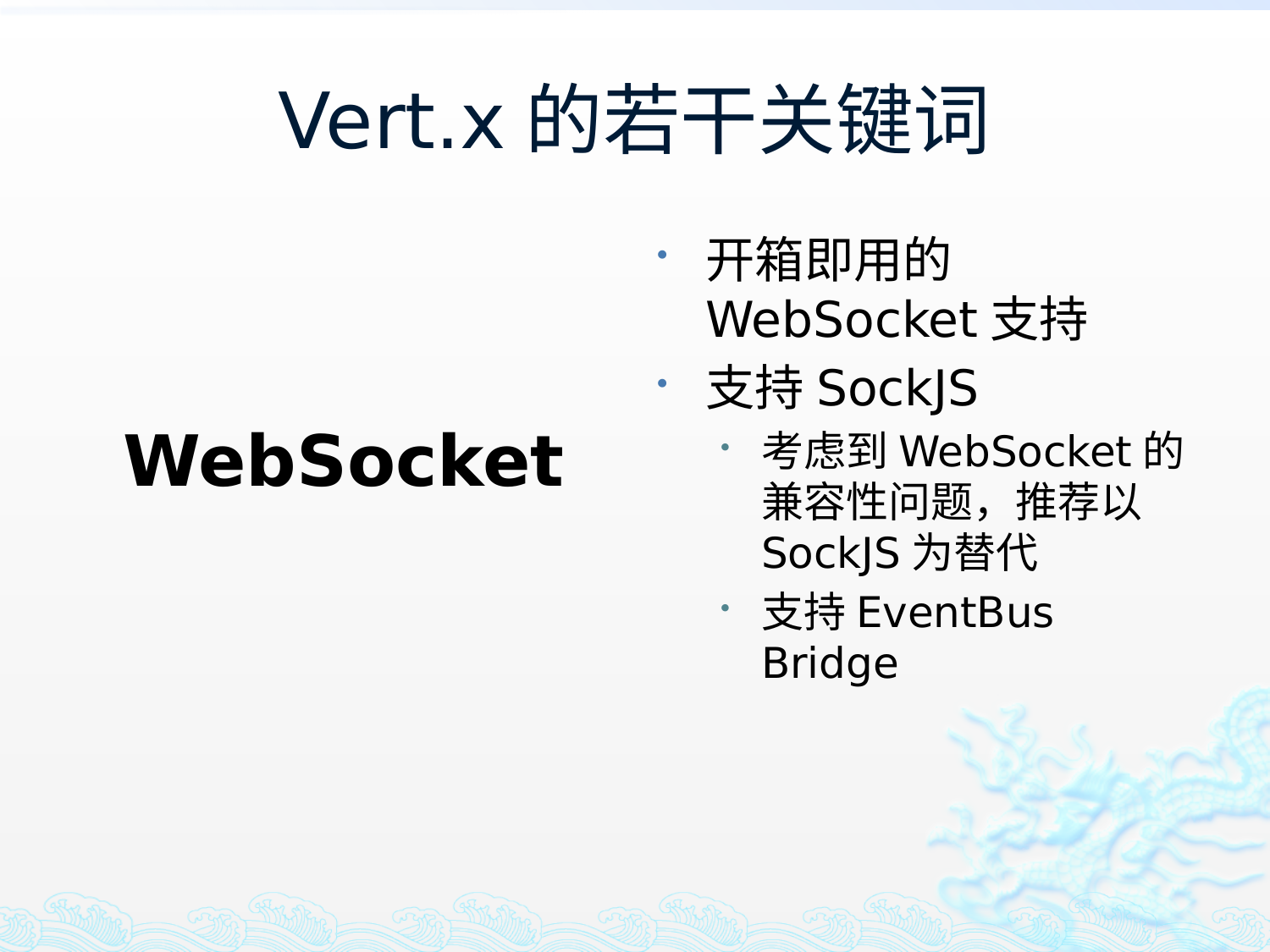

# Vert.x的若干关键词
开箱即用的WebSocket支持
支持SockJS
考虑到WebSocket的兼容性问题，推荐以SockJS为替代
支持EventBus Bridge
WebSocket